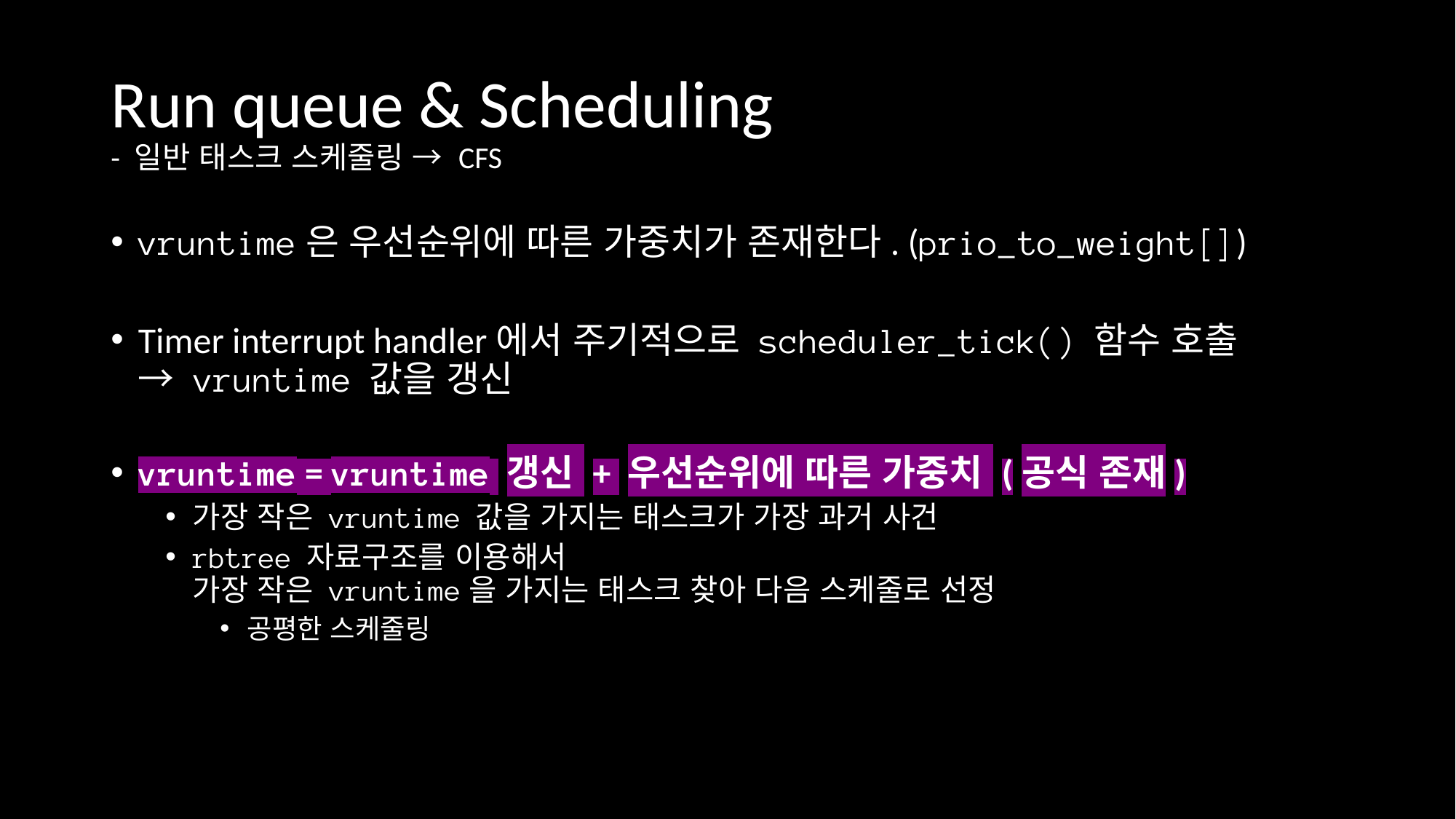

# Run queue & Scheduling - 일반 태스크 스케줄링 → CFS
vruntime은 우선순위에 따른 가중치가 존재한다. (prio_to_weight[])
Timer interrupt handler에서 주기적으로 scheduler_tick() 함수 호출
→ vruntime 값을 갱신
vruntime = vruntime 갱신 + 우선순위에 따른 가중치 (공식 존재)
가장 작은 vruntime 값을 가지는 태스크가 가장 과거 사건
rbtree 자료구조를 이용해서
가장 작은 vruntime을 가지는 태스크 찾아 다음 스케줄로 선정
공평한 스케줄링